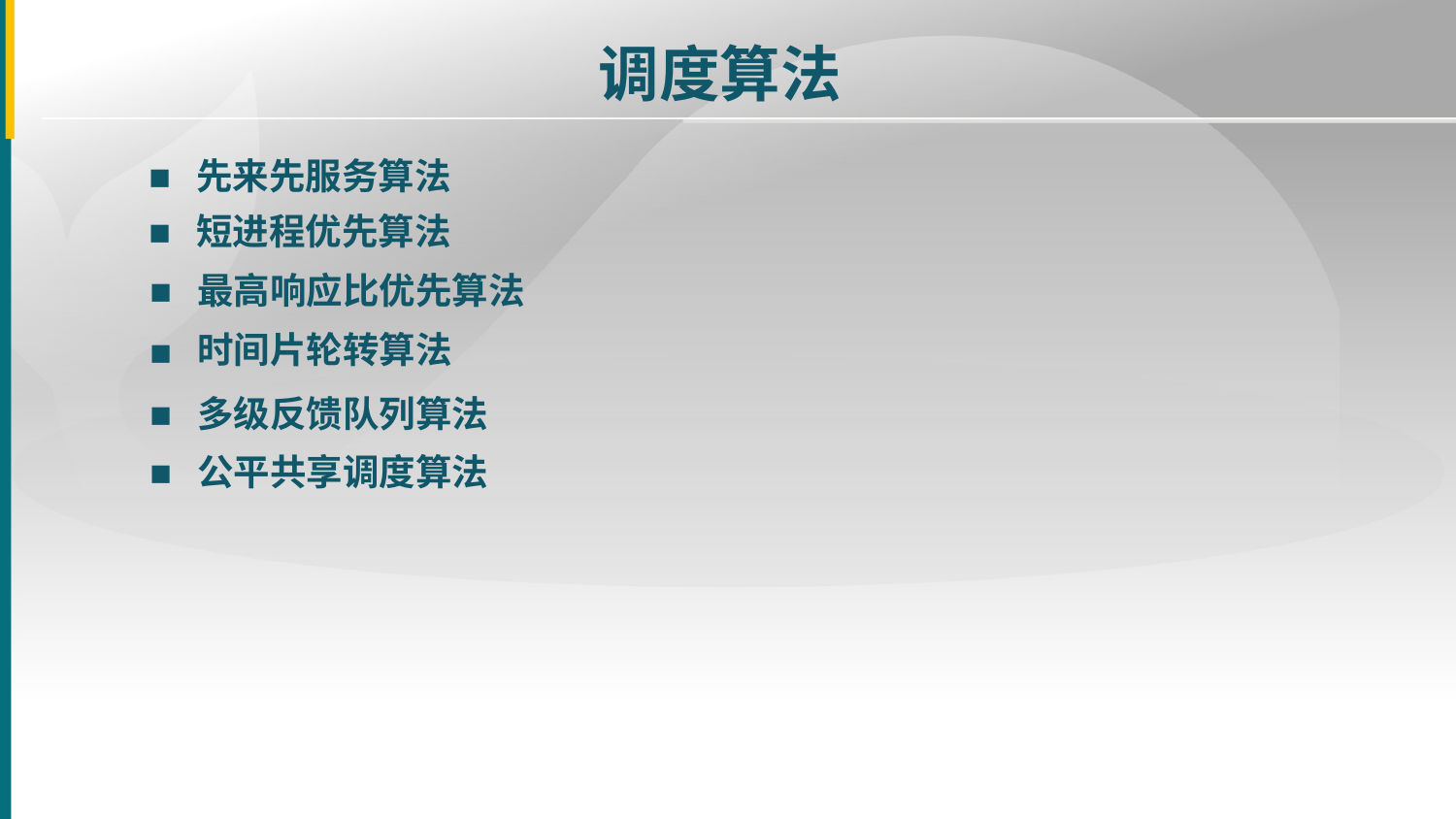

调度算法
■
先来先服务算法
■
短进程优先算法
■
最高响应比优先算法
时间片轮转算法
■
■
多级反馈队列算法
■
公平共享调度算法